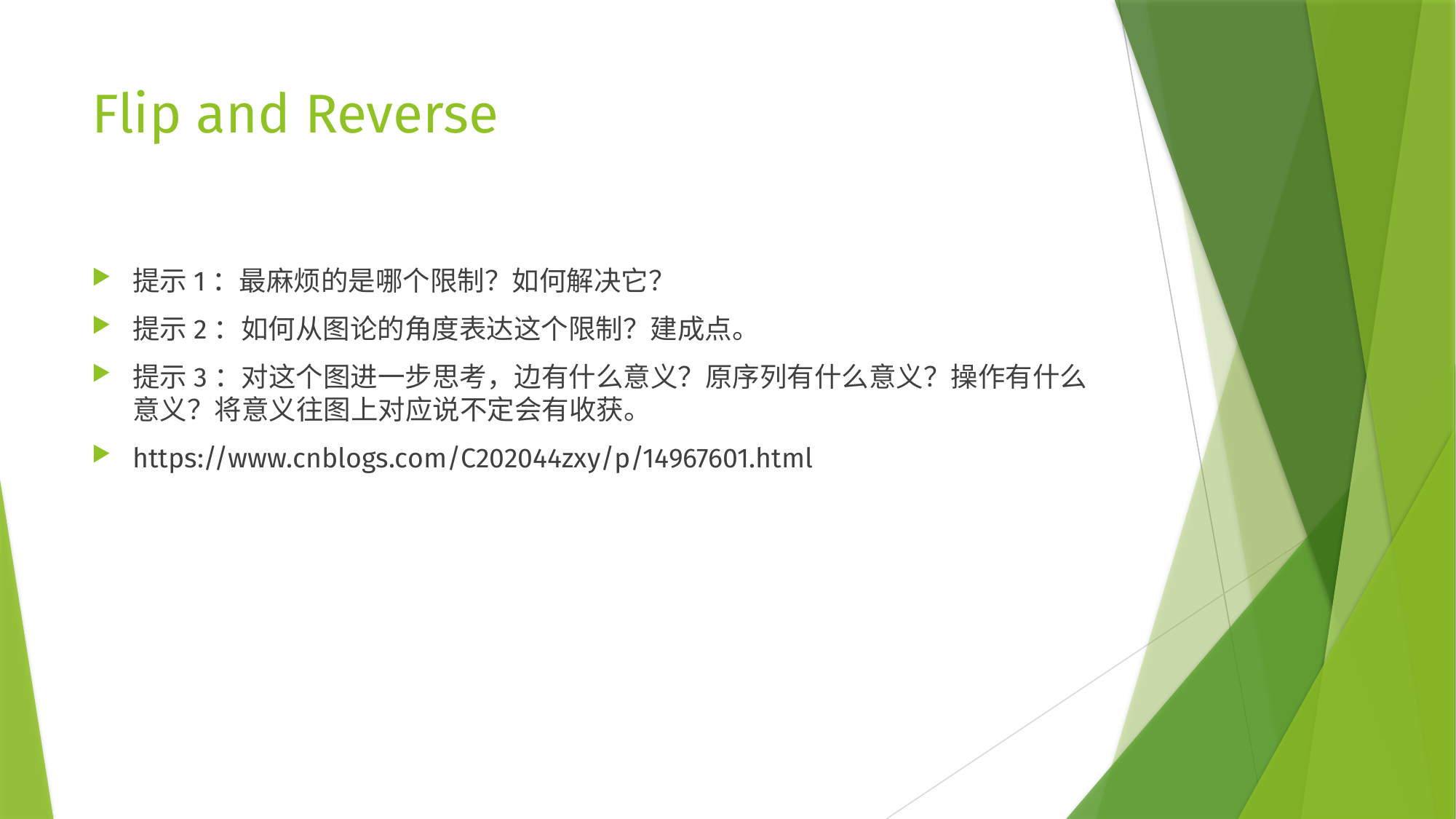

# Flip and Reverse
提示1：最麻烦的是哪个限制？如何解决它？
提示2：如何从图论的角度表达这个限制？建成点。
提示3：对这个图进一步思考，边有什么意义？原序列有什么意义？操作有什么意义？将意义往图上对应说不定会有收获。
https://www.cnblogs.com/C202044zxy/p/14967601.html